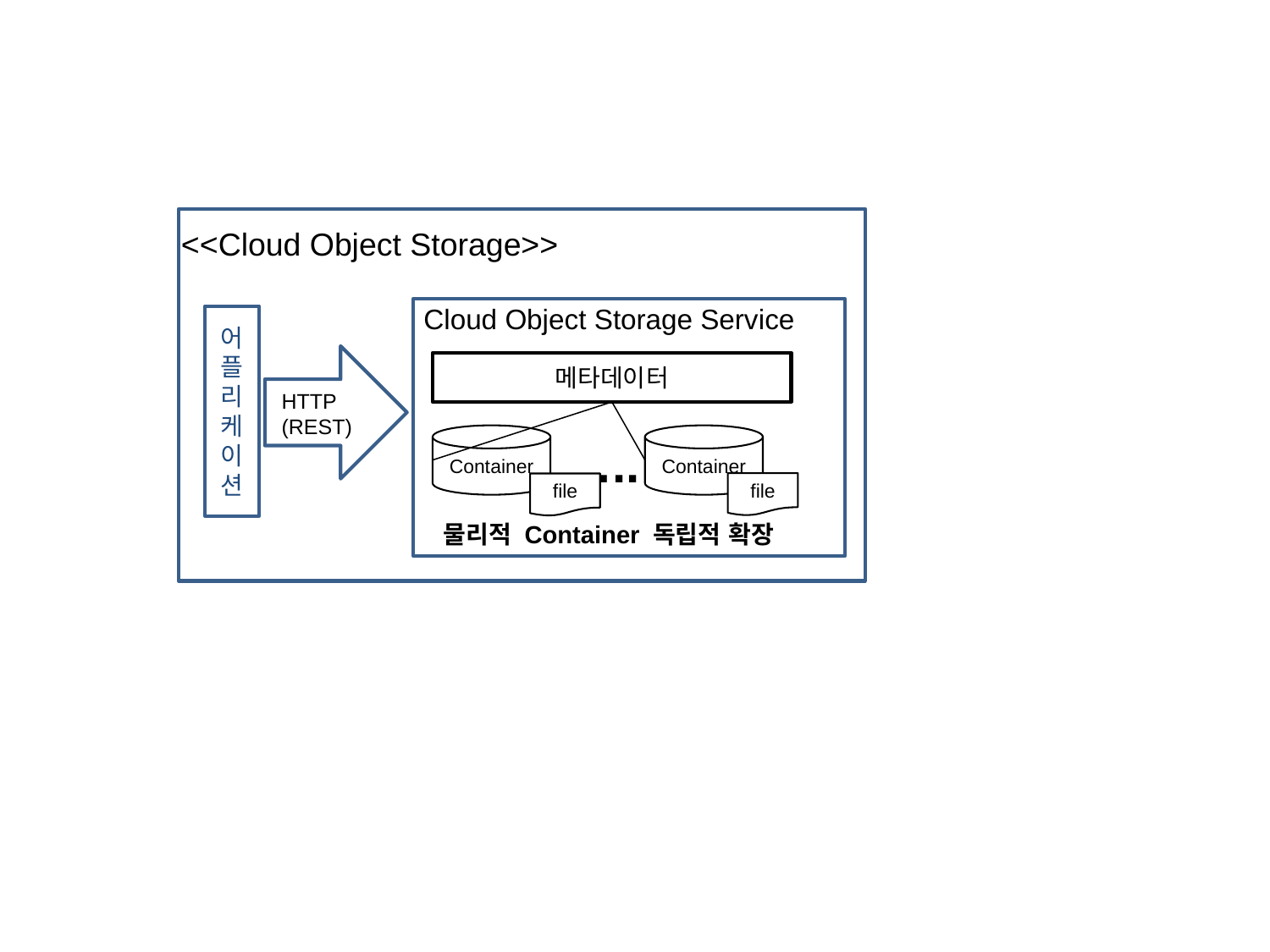

<<Cloud Object Storage>>
Cloud Object Storage Service

어플리케이션

메타데이터
HTTP
(REST)
Container
Container
…..
file
file
물리적 Container 독립적 확장